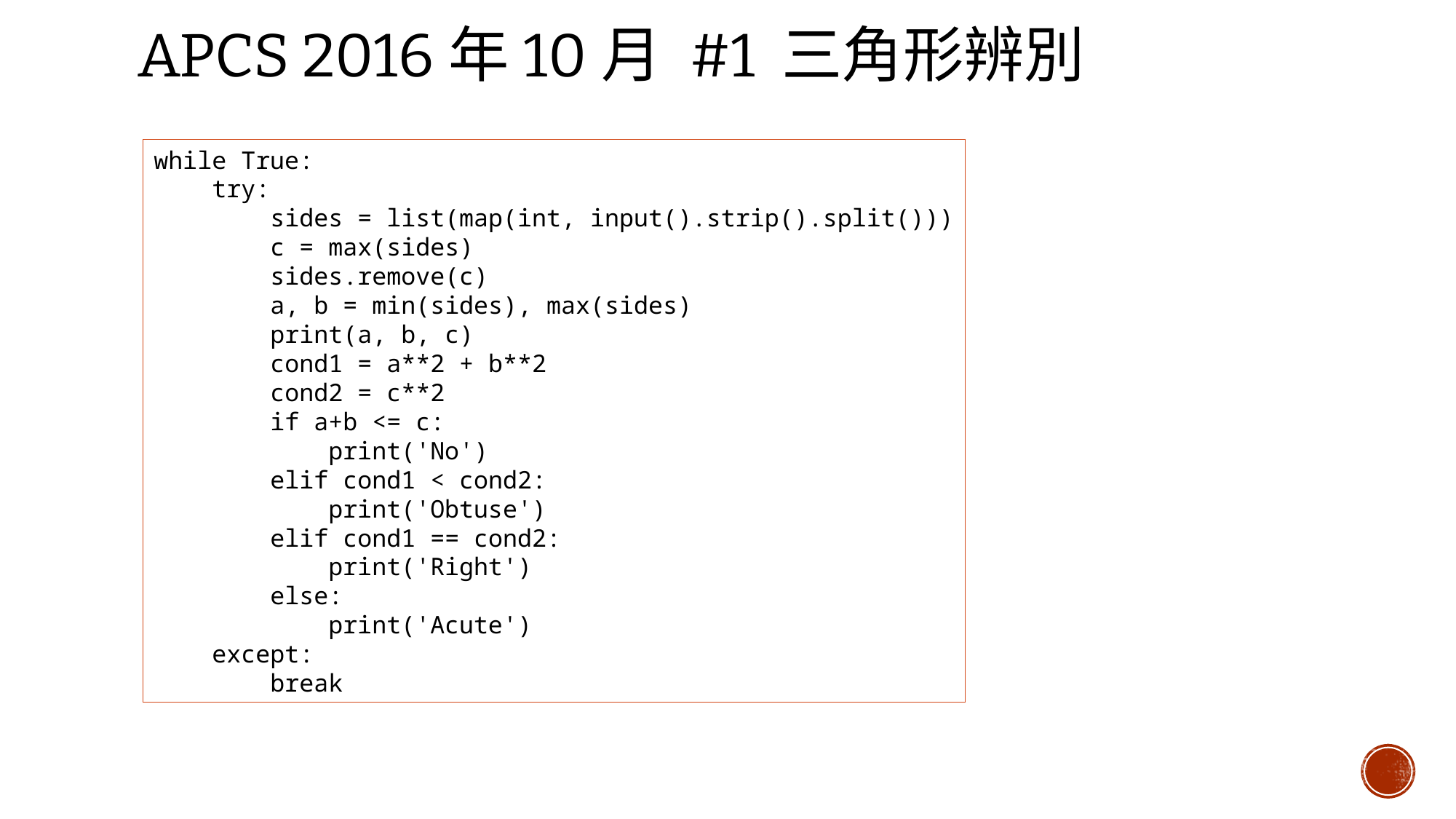

# APCS 2016年10月 #1 三角形辨別
while True:
    try:
        sides = list(map(int, input().strip().split()))
        c = max(sides)
        sides.remove(c)
        a, b = min(sides), max(sides)
        print(a, b, c)
        cond1 = a**2 + b**2
        cond2 = c**2
        if a+b <= c:
            print('No')
        elif cond1 < cond2:
            print('Obtuse')
        elif cond1 == cond2:
            print('Right')
        else:
            print('Acute')
    except:
        break